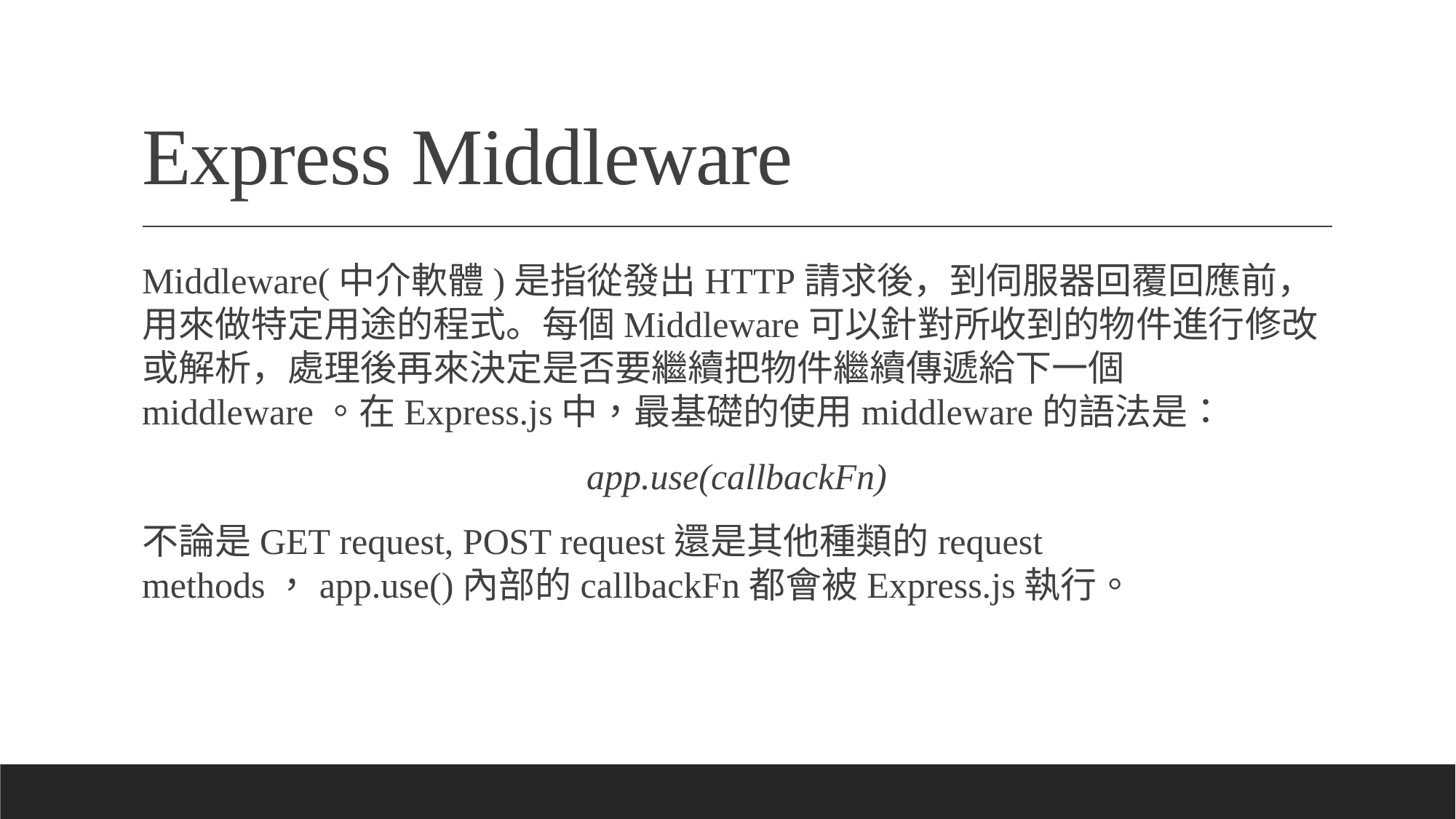

# Express Middleware
Middleware(中介軟體)是指從發出HTTP請求後，到伺服器回覆回應前，用來做特定用途的程式。每個Middleware可以針對所收到的物件進行修改或解析，處理後再來決定是否要繼續把物件繼續傳遞給下一個middleware。在Express.js中，最基礎的使用middleware的語法是：
app.use(callbackFn)
不論是GET request, POST request還是其他種類的request methods，app.use()內部的callbackFn都會被Express.js執行。